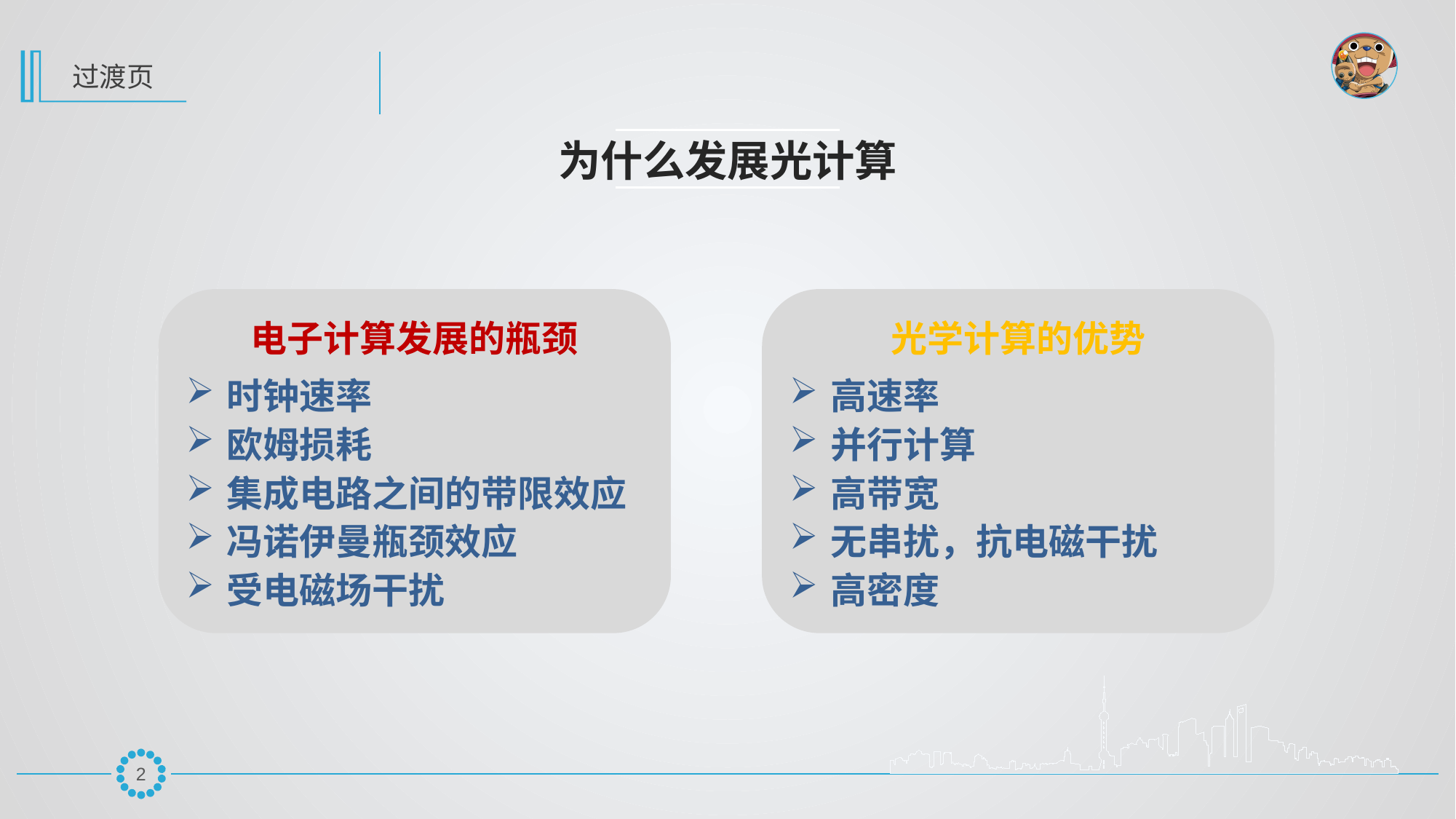

为什么发展光计算
电子计算发展的瓶颈
时钟速率
欧姆损耗
集成电路之间的带限效应
冯诺伊曼瓶颈效应
受电磁场干扰
光学计算的优势
高速率
并行计算
高带宽
无串扰，抗电磁干扰
高密度
2